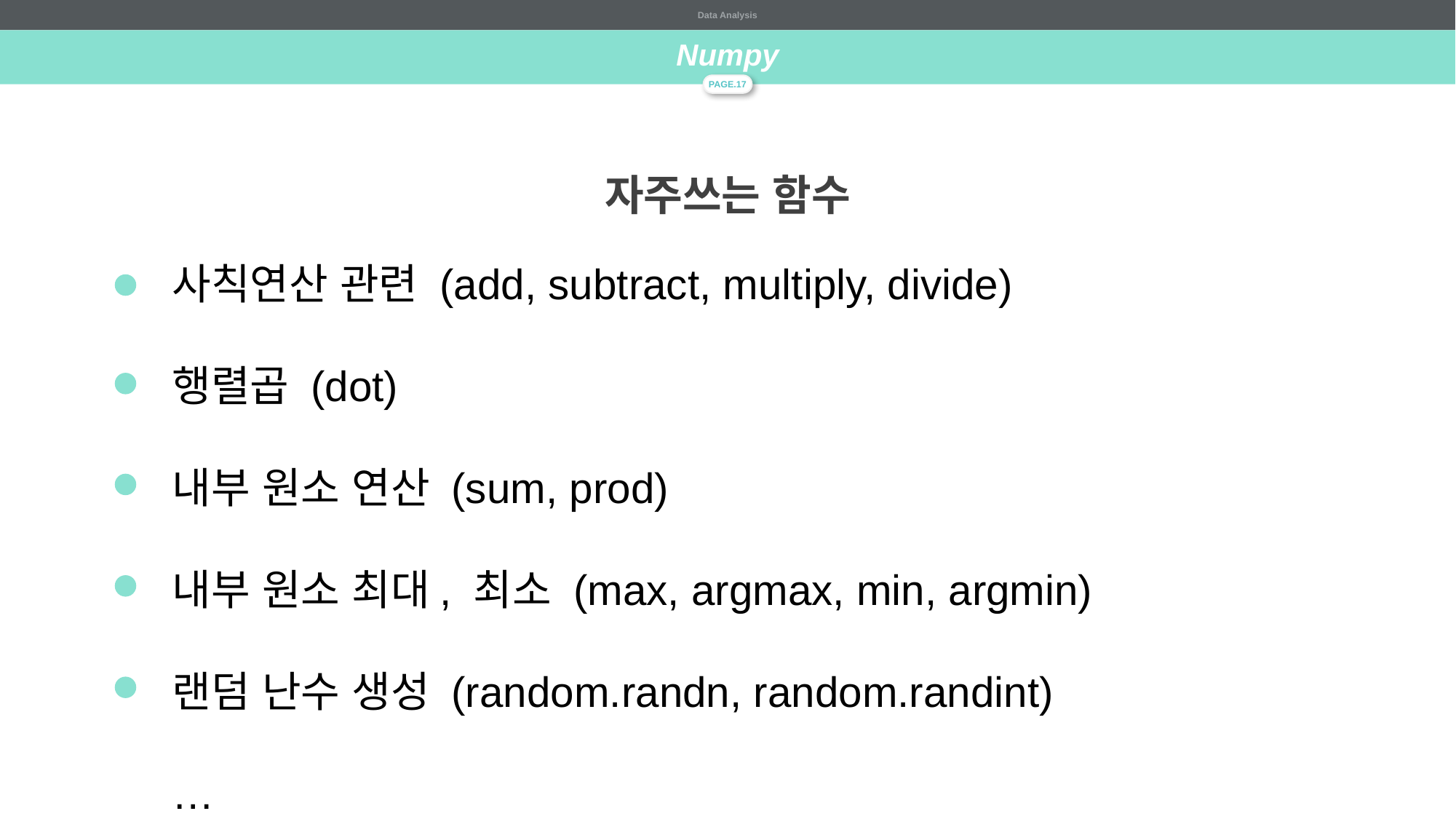

Data Analysis
Numpy
PAGE.17
자주쓰는 함수
사칙연산 관련 (add, subtract, multiply, divide)

행렬곱 (dot)

내부 원소 연산 (sum, prod)

내부 원소 최대, 최소 (max, argmax, min, argmin)

랜덤 난수 생성 (random.randn, random.randint)

…